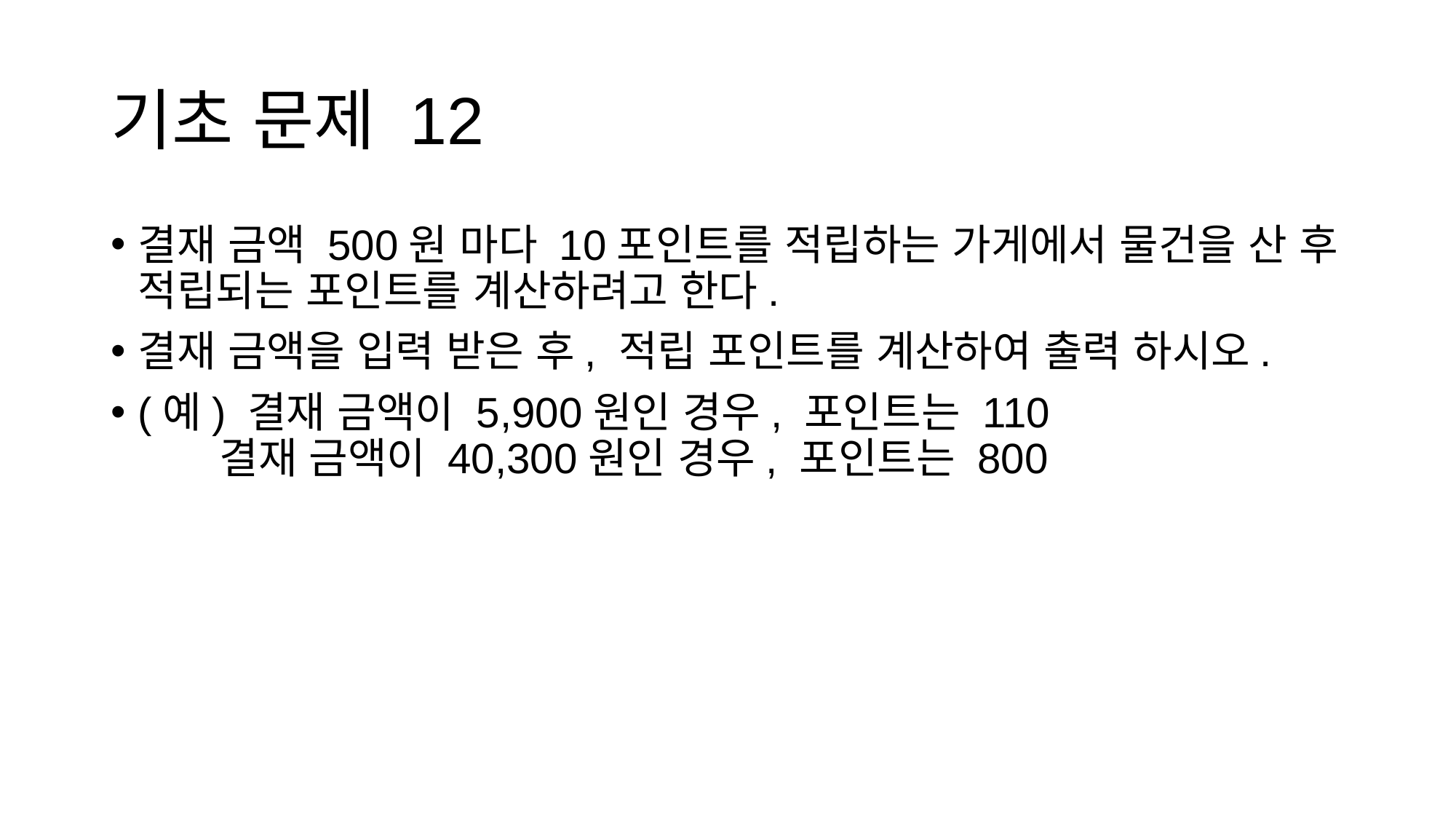

# 기초 문제 12
결재 금액 500원 마다 10포인트를 적립하는 가게에서 물건을 산 후 적립되는 포인트를 계산하려고 한다.
결재 금액을 입력 받은 후, 적립 포인트를 계산하여 출력 하시오.
(예) 결재 금액이 5,900원인 경우, 포인트는 110
      결재 금액이 40,300원인 경우, 포인트는 800